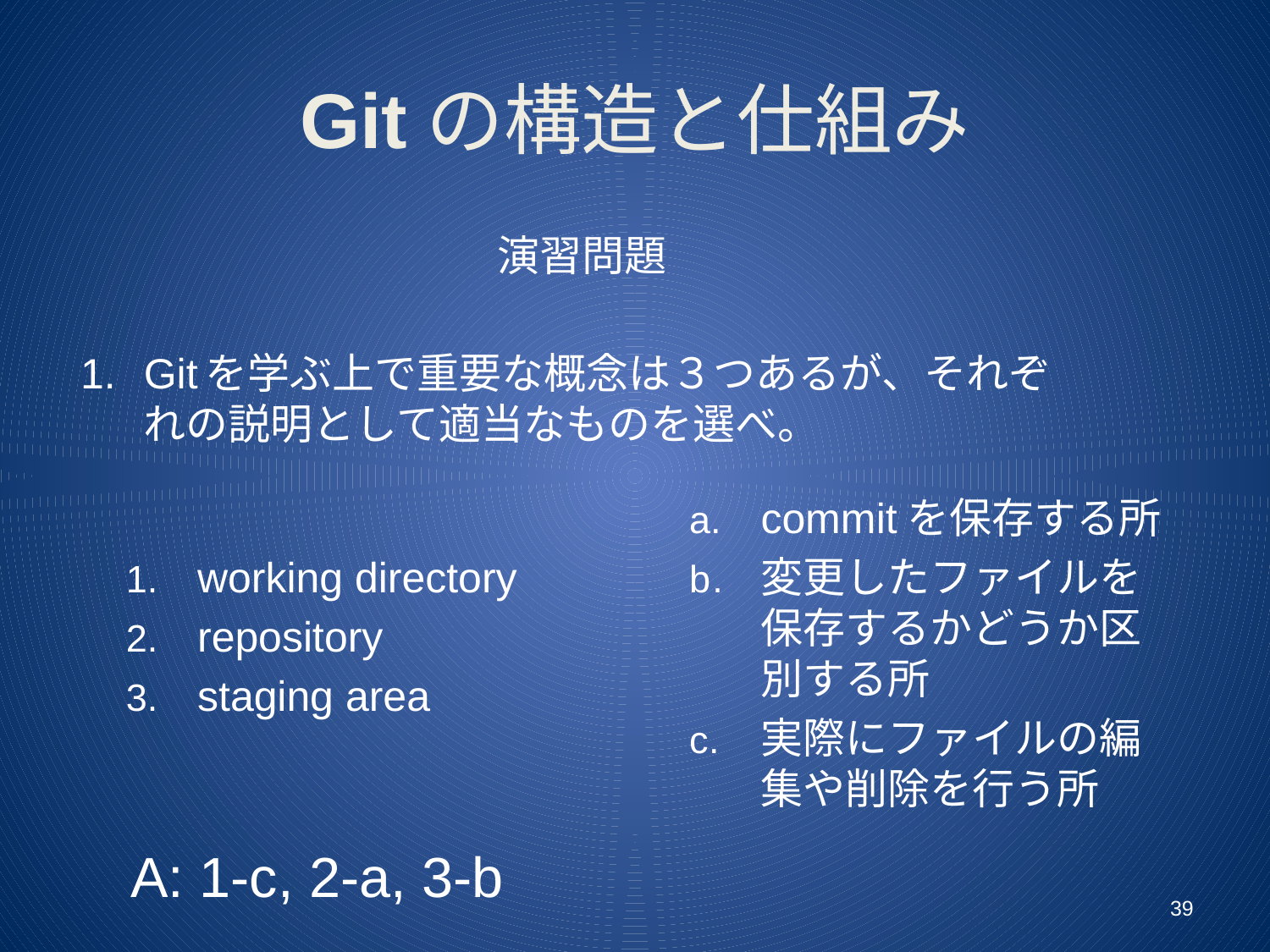

# Gitの構造と仕組み
演習問題

Gitを学ぶ上で重要な概念は３つあるが、それぞれの説明として適当なものを選べ。

working directory
repository
staging area

commitを保存する所
変更したファイルを保存するかどうか区別する所
実際にファイルの編集や削除を行う所
A: 1-c, 2-a, 3-b
39